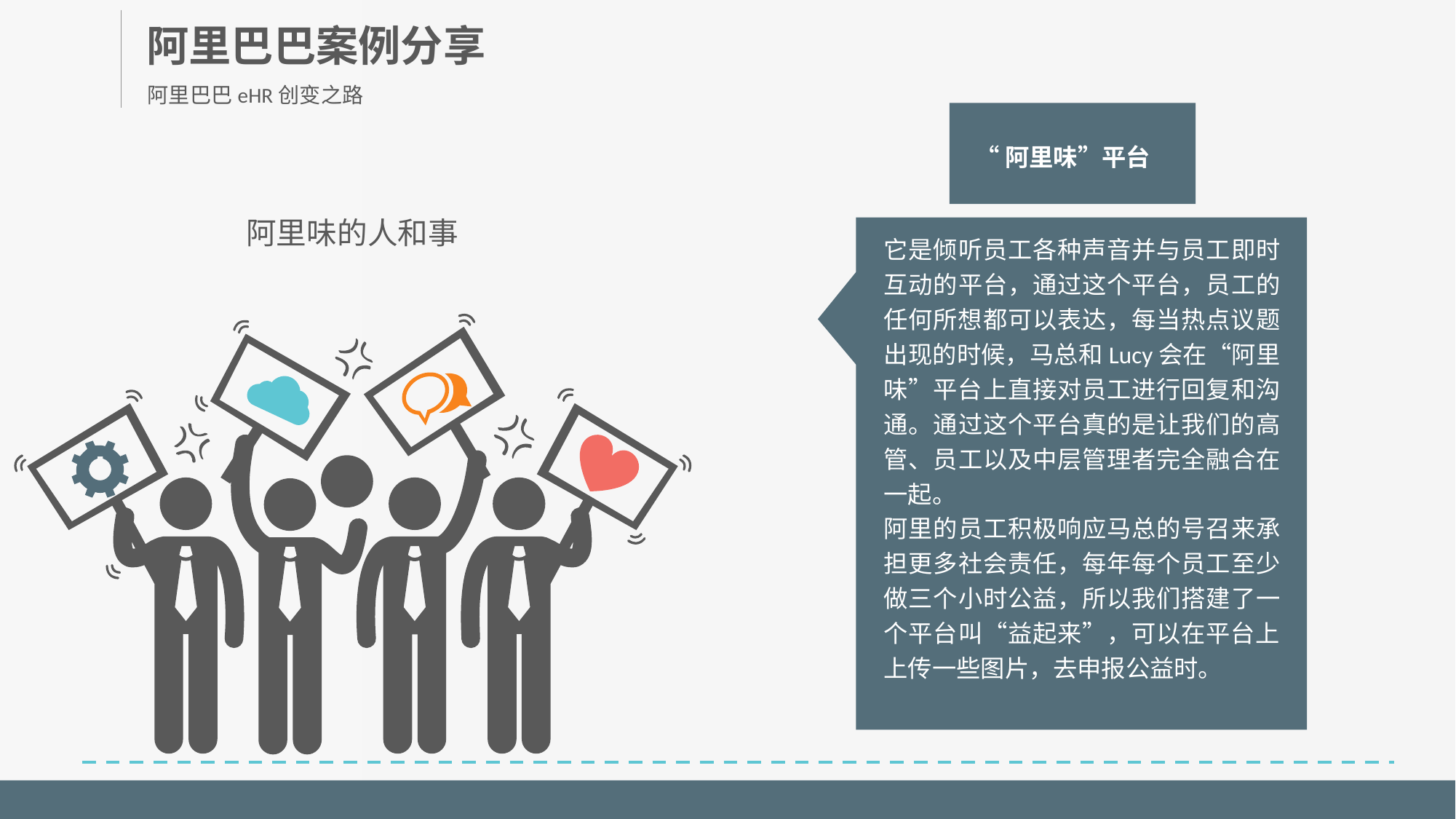

阿里巴巴案例分享
阿里巴巴eHR创变之路

 “阿里味”平台
阿里味的人和事
它是倾听员工各种声音并与员工即时互动的平台，通过这个平台，员工的任何所想都可以表达，每当热点议题出现的时候，马总和Lucy会在“阿里味”平台上直接对员工进行回复和沟通。通过这个平台真的是让我们的高管、员工以及中层管理者完全融合在一起。
阿里的员工积极响应马总的号召来承担更多社会责任，每年每个员工至少做三个小时公益，所以我们搭建了一个平台叫“益起来”，可以在平台上上传一些图片，去申报公益时。